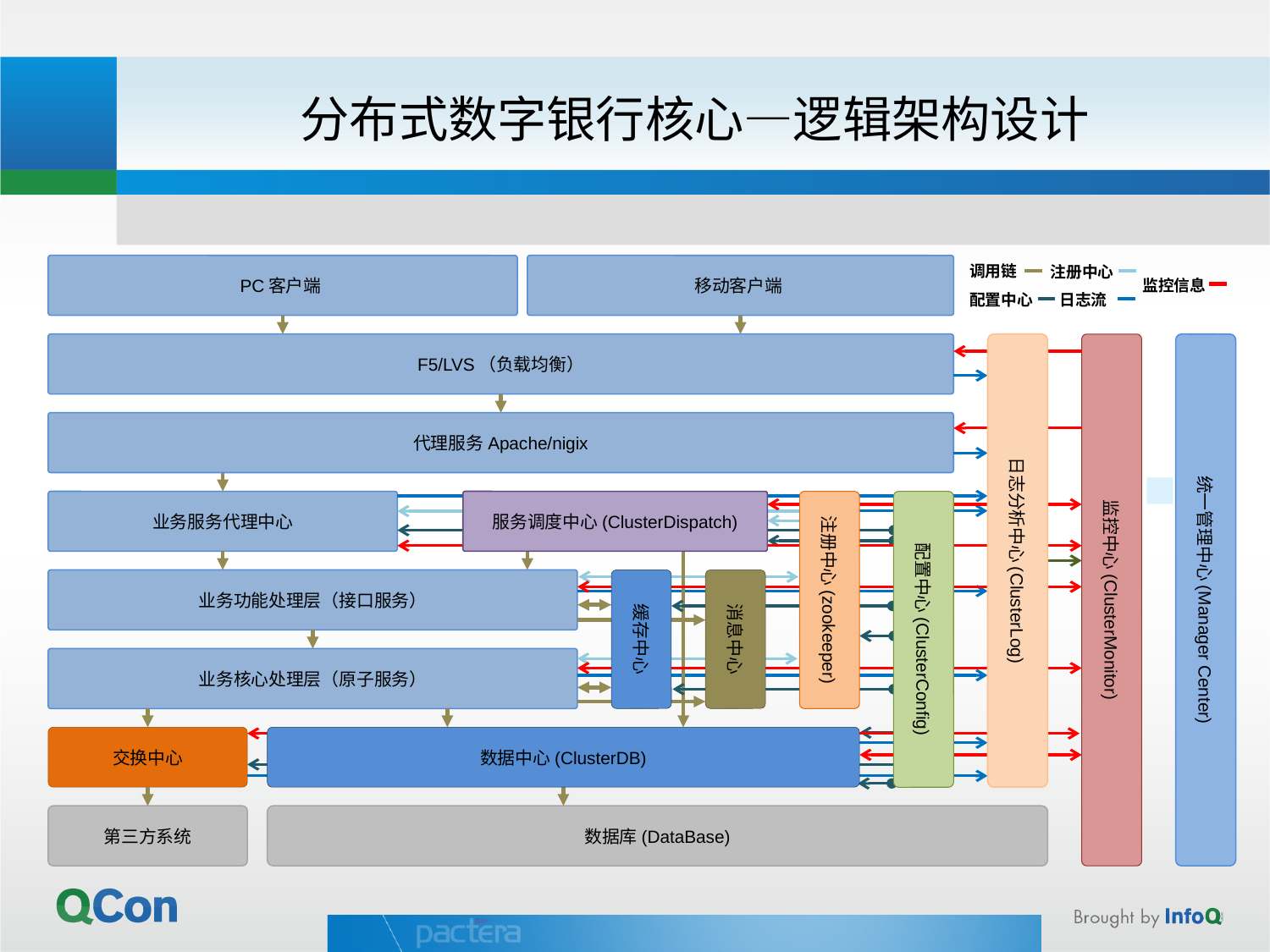

# 分布式数字银行核心—逻辑架构设计
调用链
PC客户端
移动客户端
注册中心
监控信息
配置中心
日志流
F5/LVS（负载均衡）
日志分析中心(ClusterLog)
监控中心(ClusterMonitor)
统一管理中心(Manager Center)
代理服务Apache/nigix
业务服务代理中心
服务调度中心(ClusterDispatch)
注册中心(zookeeper)
配置中心(ClusterConfig)
业务功能处理层（接口服务）
缓存中心
消息中心
业务核心处理层（原子服务）
交换中心
数据中心(ClusterDB)
第三方系统
数据库(DataBase)